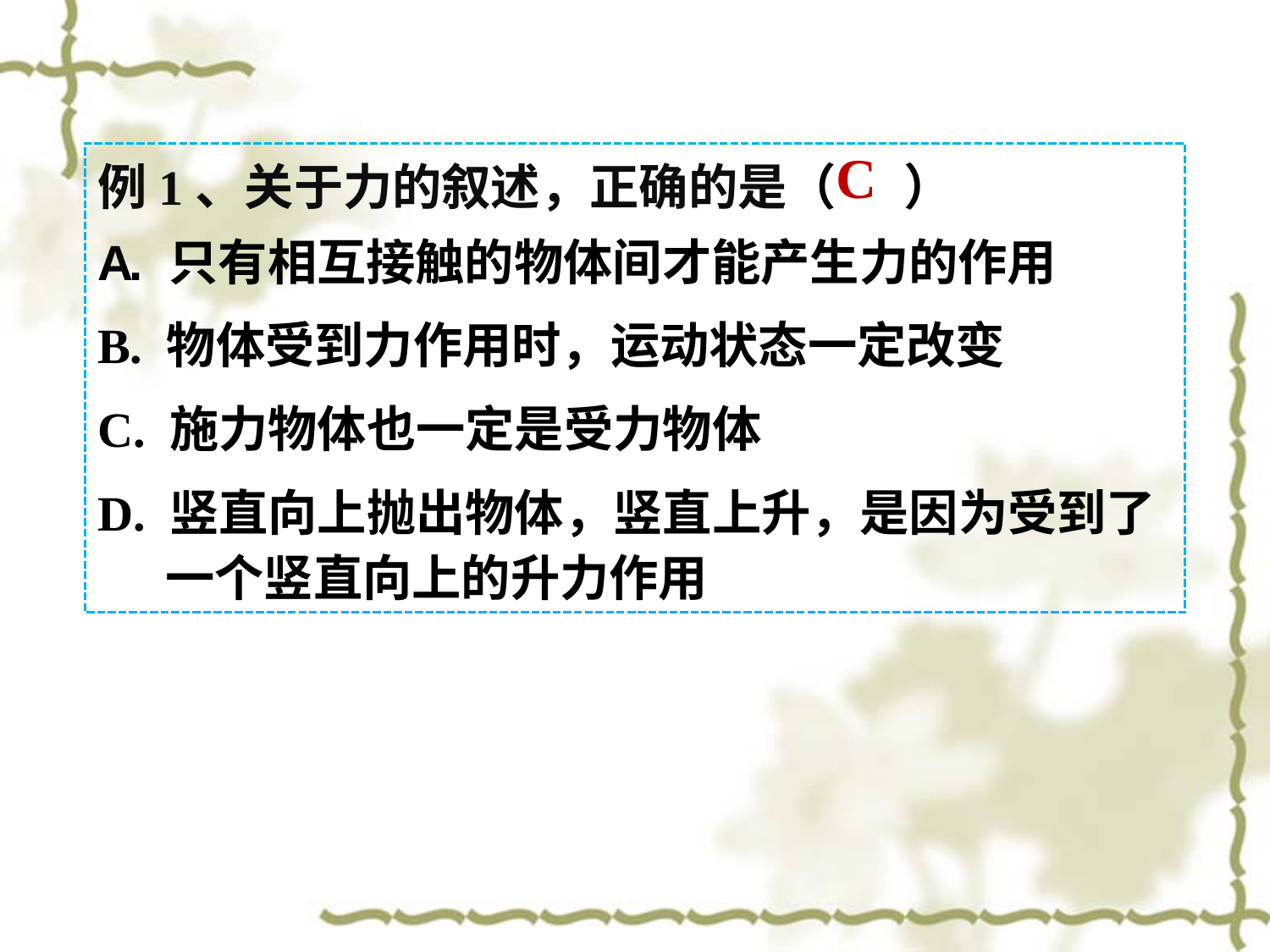

C
例1、关于力的叙述，正确的是（      ）
只有相互接触的物体间才能产生力的作用

B. 物体受到力作用时，运动状态一定改变

C. 施力物体也一定是受力物体

D. 竖直向上抛出物体，竖直上升，是因为受到了
     一个竖直向上的升力作用